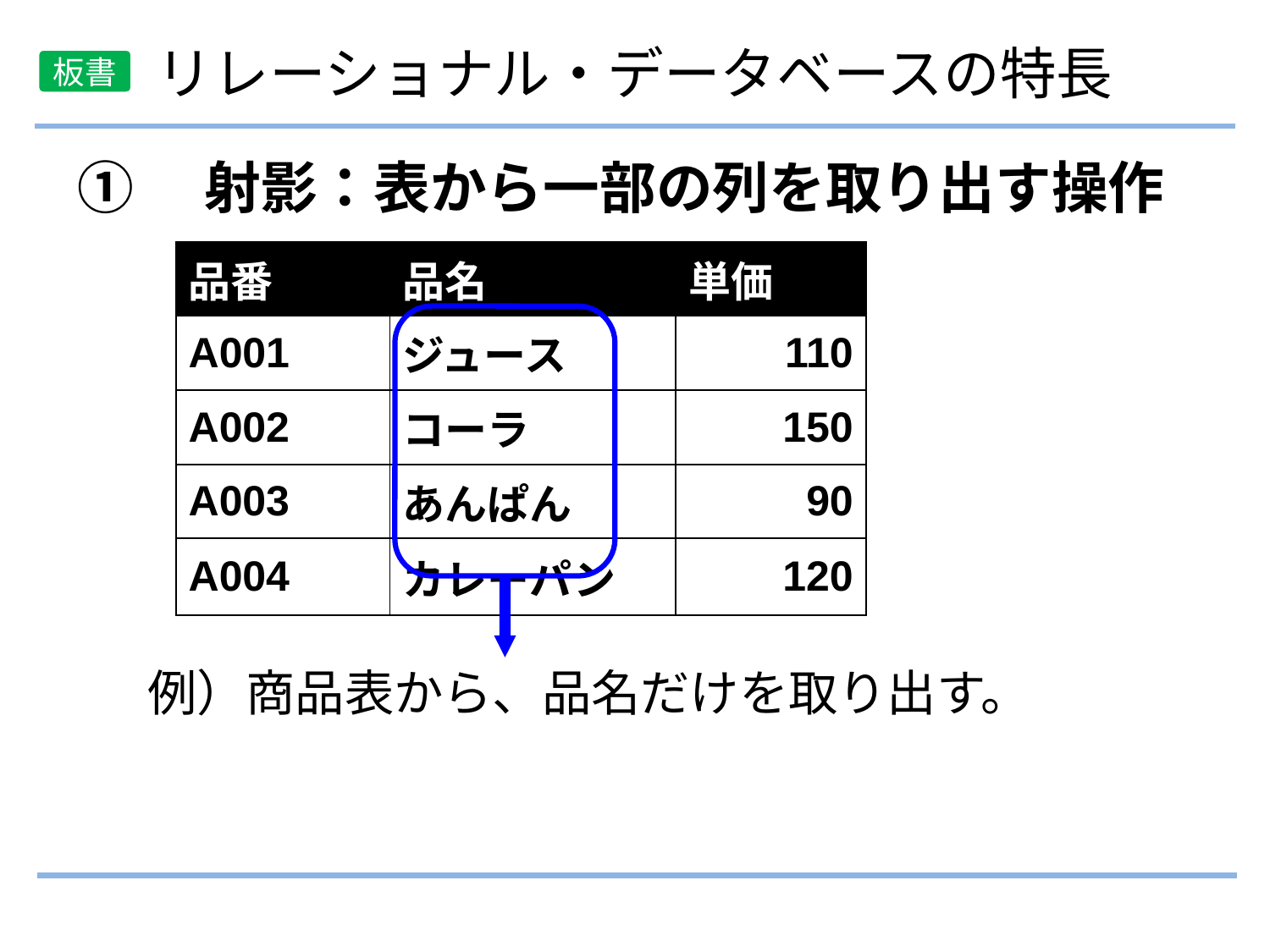

リレーショナル・データベースの特長

板書

①　射影：表から一部の列を取り出す操作

| 品番 | 品名 | 単価 |
| --- | --- | --- |
| A001 | ジュース | 110 |
| A002 | コーラ | 150 |
| A003 | あんぱん | 90 |
| A004 | カレーパン | 120 |

例）商品表から、品名だけを取り出す。